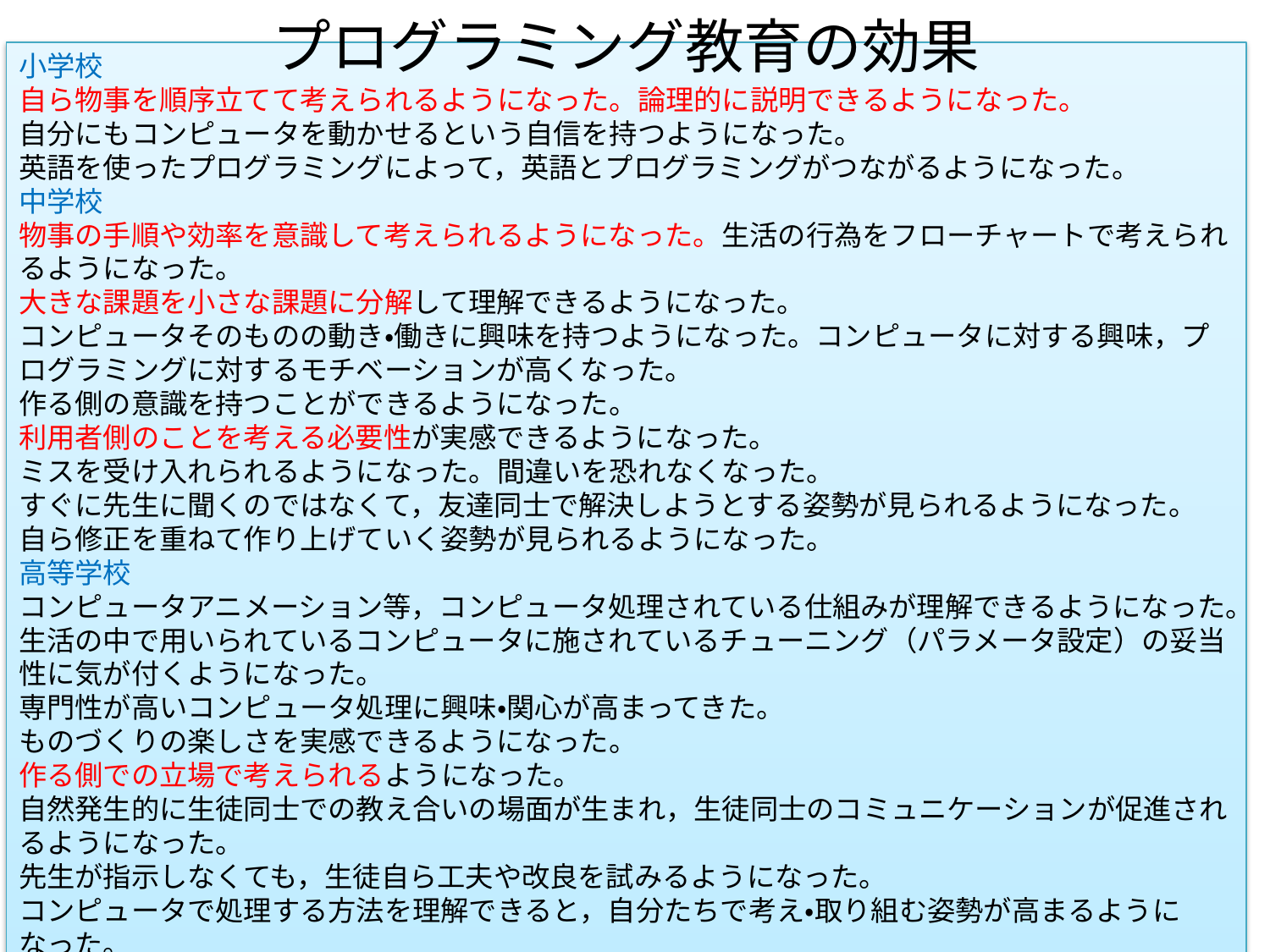

# プログラミング教育の効果
小学校
自ら物事を順序立てて考えられるようになった。論理的に説明できるようになった。
自分にもコンピュータを動かせるという自信を持つようになった。
英語を使ったプログラミングによって，英語とプログラミングがつながるようになった。
中学校
物事の手順や効率を意識して考えられるようになった。生活の行為をフローチャートで考えられるようになった。
大きな課題を小さな課題に分解して理解できるようになった。
コンピュータそのものの動き・働きに興味を持つようになった。コンピュータに対する興味，プログラミングに対するモチベーションが高くなった。
作る側の意識を持つことができるようになった。
利用者側のことを考える必要性が実感できるようになった。
ミスを受け入れられるようになった。間違いを恐れなくなった。
すぐに先生に聞くのではなくて，友達同士で解決しようとする姿勢が見られるようになった。
自ら修正を重ねて作り上げていく姿勢が見られるようになった。
高等学校
コンピュータアニメーション等，コンピュータ処理されている仕組みが理解できるようになった。
生活の中で用いられているコンピュータに施されているチューニング（パラメータ設定）の妥当性に気が付くようになった。
専門性が高いコンピュータ処理に興味・関心が高まってきた。
ものづくりの楽しさを実感できるようになった。
作る側での立場で考えられるようになった。
自然発生的に生徒同士での教え合いの場面が生まれ，生徒同士のコミュニケーションが促進されるようになった。
先生が指示しなくても，生徒自ら工夫や改良を試みるようになった。
コンピュータで処理する方法を理解できると，自分たちで考え・取り組む姿勢が高まるようになった。